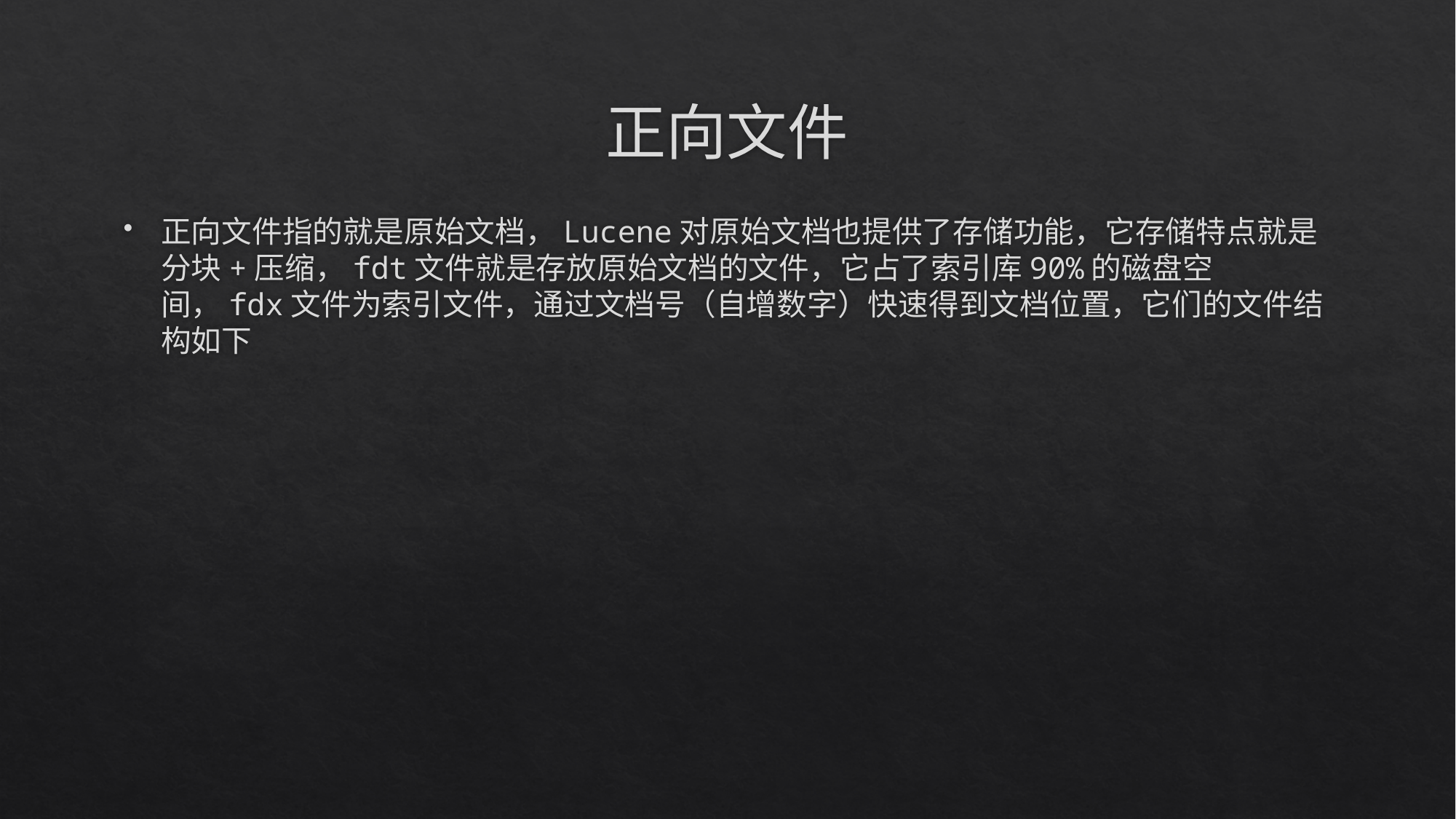

# 正向文件
正向文件指的就是原始文档，Lucene对原始文档也提供了存储功能，它存储特点就是分块+压缩，fdt文件就是存放原始文档的文件，它占了索引库90%的磁盘空间，fdx文件为索引文件，通过文档号（自增数字）快速得到文档位置，它们的文件结构如下